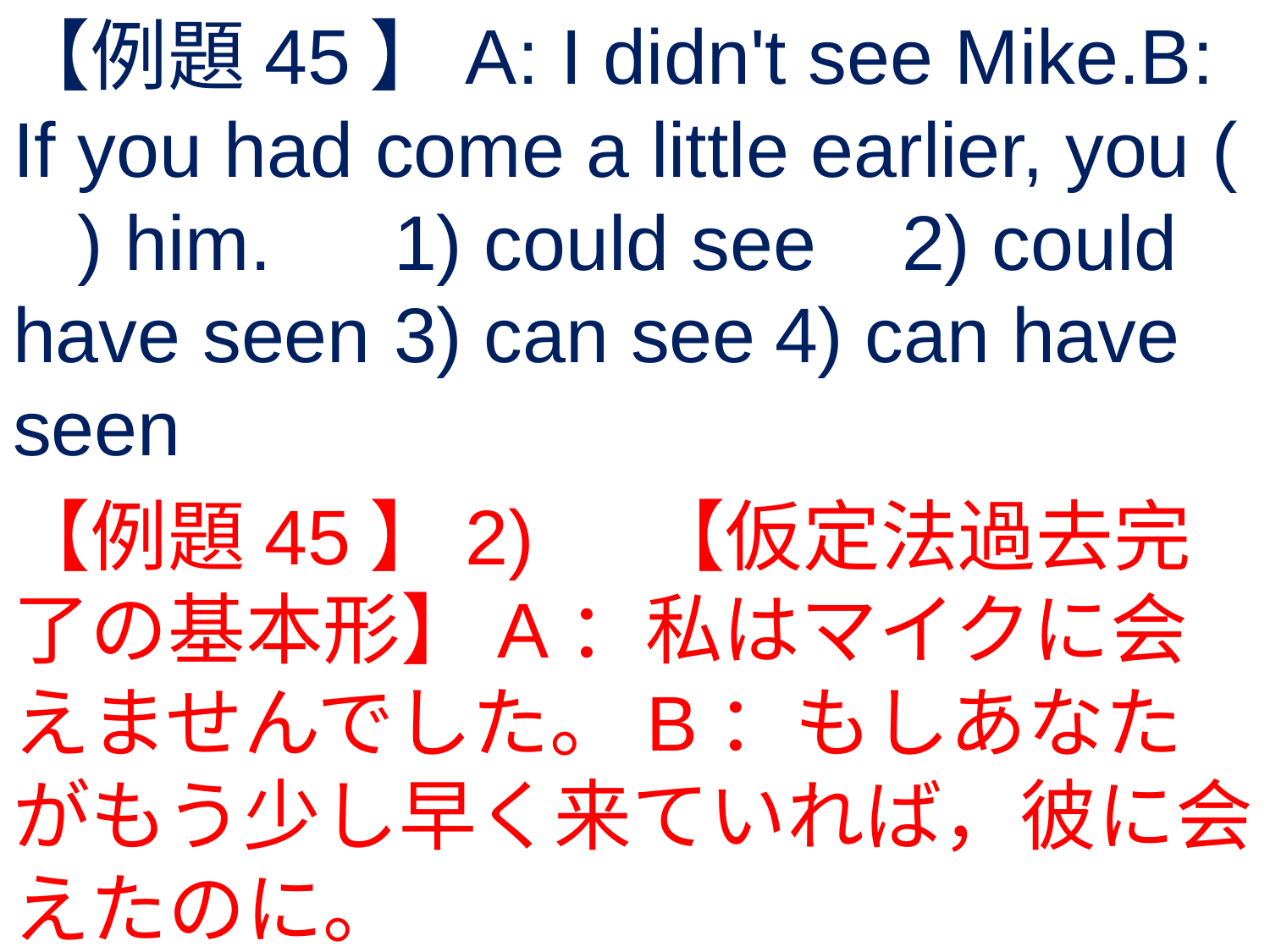

# 【例題45】A: I didn't see Mike.B: If you had come a little earlier, you (    ) him.	1) could see	2) could have seen	3) can see	4) can have seen
【例題45】2) 	【仮定法過去完了の基本形】A：私はマイクに会えませんでした。B：もしあなたがもう少し早く来ていれば，彼に会えたのに。